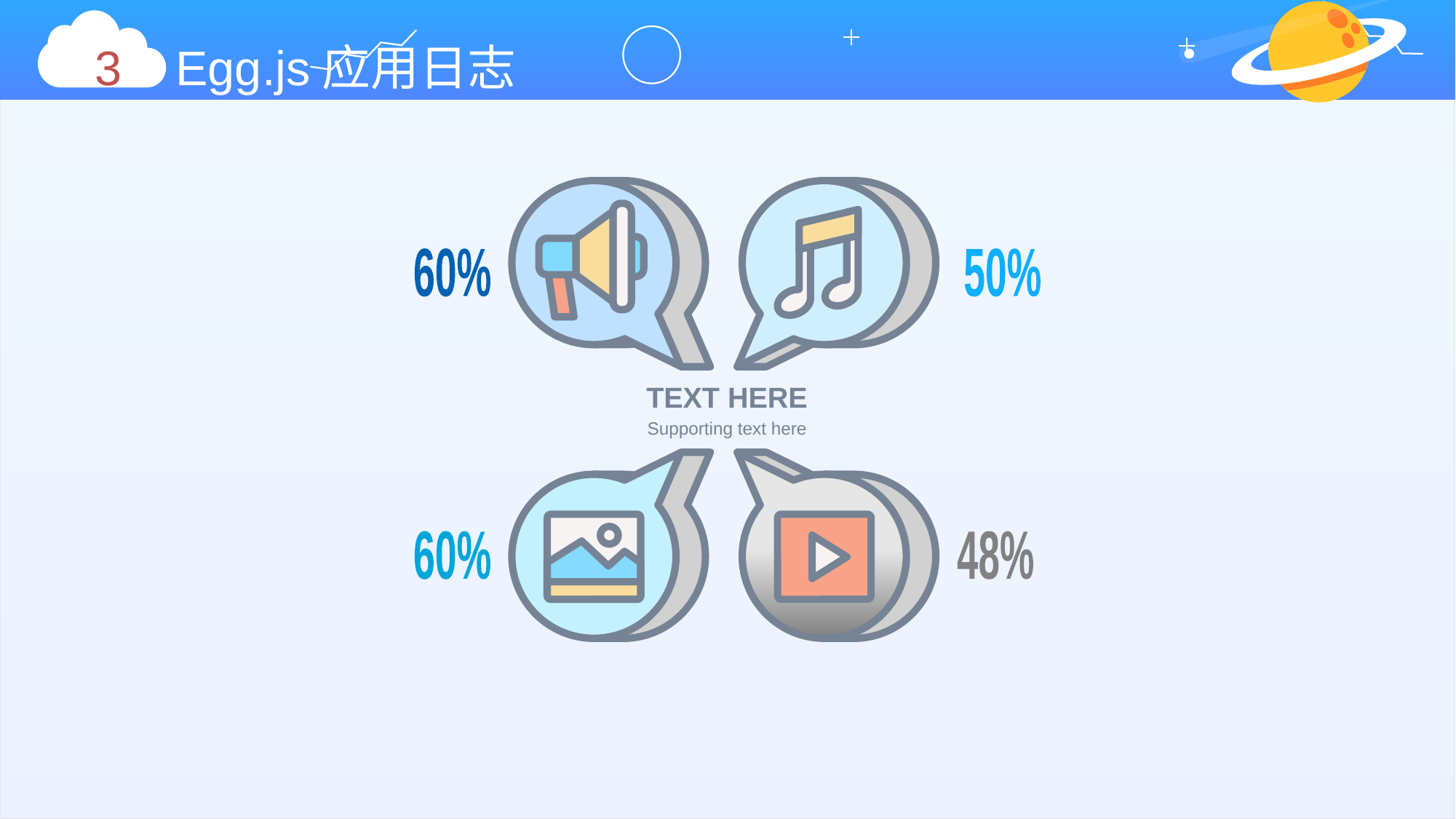

3    Egg.js应用日志

60%
50%

TEXT HERE
Supporting text here

60%

48%